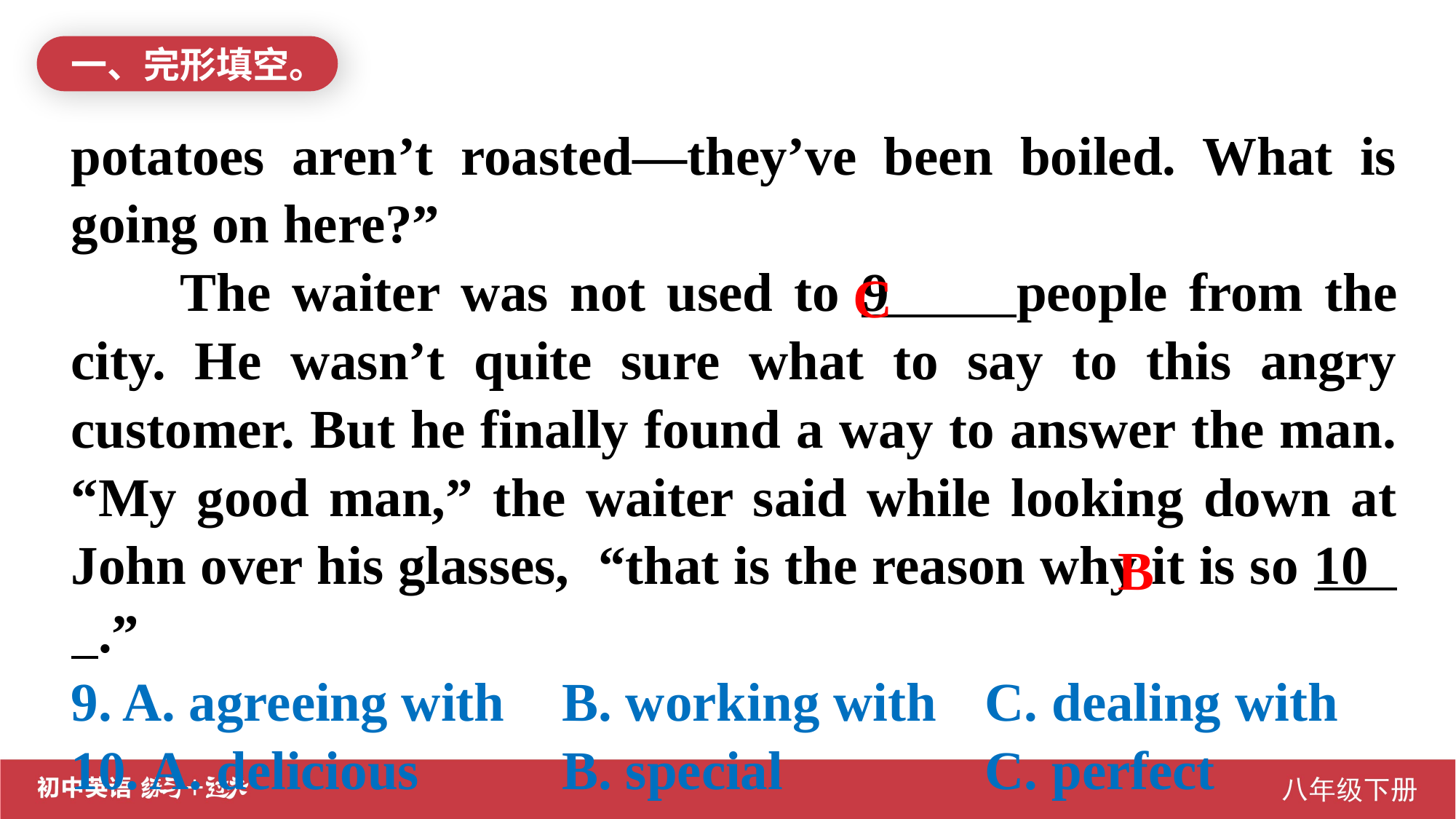

一、完形填空。
potatoes aren’t roasted—they’ve been boiled. What is going on here?”
	The waiter was not used to 9      people from the city. He wasn’t quite sure what to say to this angry customer. But he finally found a way to answer the man. “My good man,” the waiter said while looking down at John over his glasses,  “that is the reason why it is so 10     .”
9. A. agreeing with	    B. working with	   C. dealing with
10. A. delicious	    B. special	           C. perfect
C
B